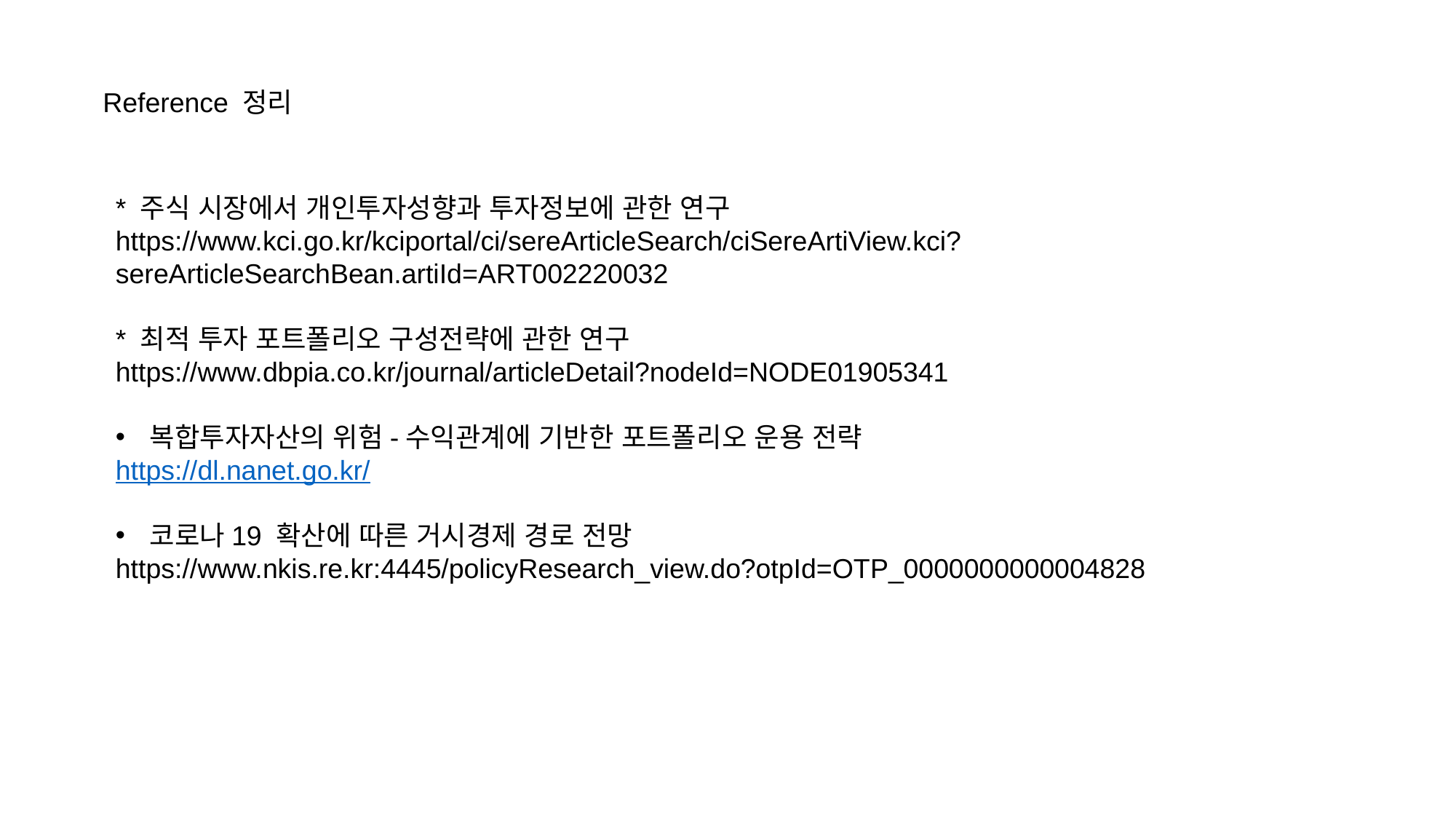

Reference 정리
* 주식 시장에서 개인투자성향과 투자정보에 관한 연구
https://www.kci.go.kr/kciportal/ci/sereArticleSearch/ciSereArtiView.kci?sereArticleSearchBean.artiId=ART002220032

* 최적 투자 포트폴리오 구성전략에 관한 연구
https://www.dbpia.co.kr/journal/articleDetail?nodeId=NODE01905341

복합투자자산의 위험-수익관계에 기반한 포트폴리오 운용 전략
https://dl.nanet.go.kr/

코로나19 확산에 따른 거시경제 경로 전망
https://www.nkis.re.kr:4445/policyResearch_view.do?otpId=OTP_0000000000004828